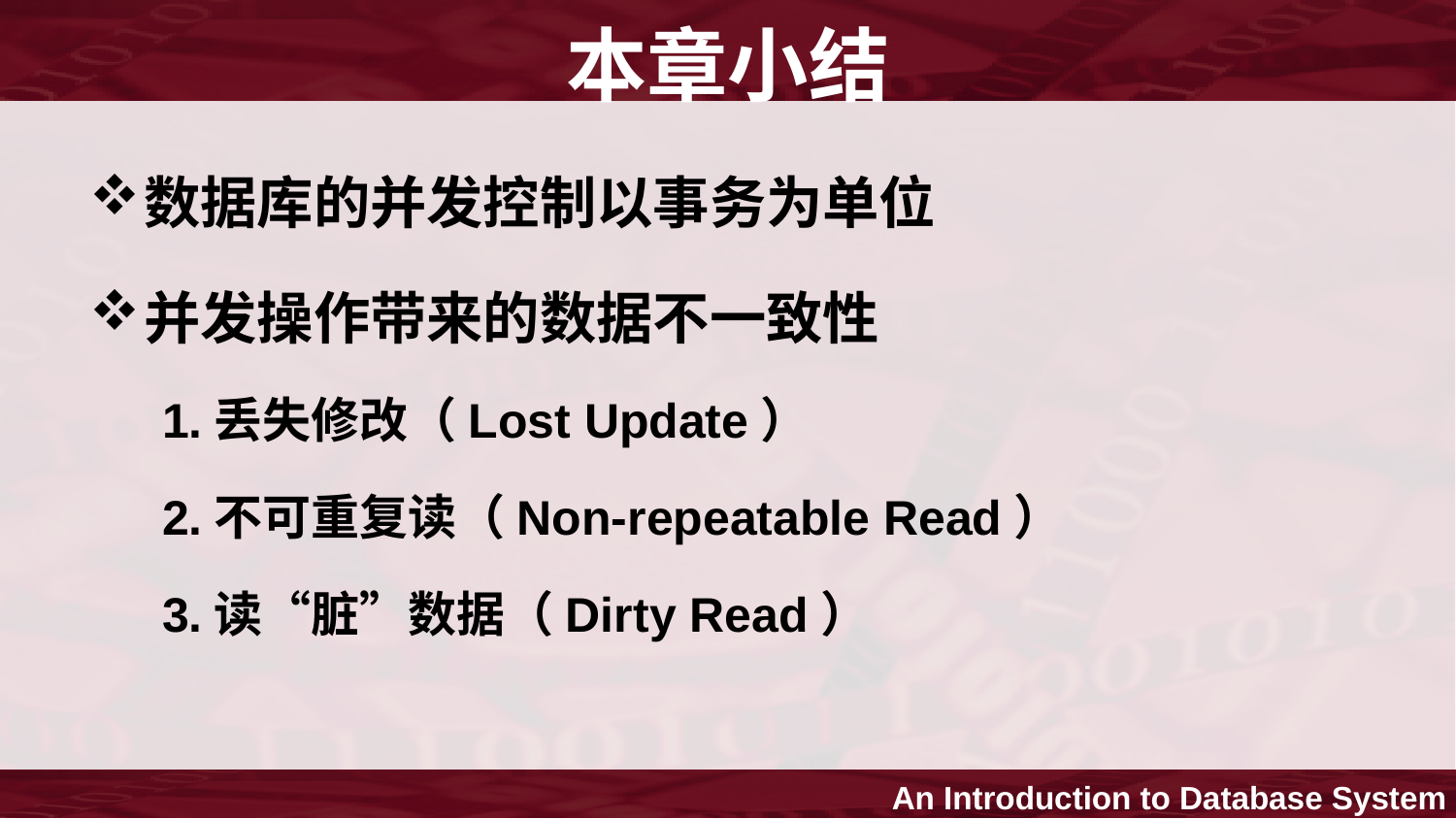

# 本章小结
数据库的并发控制以事务为单位
并发操作带来的数据不一致性
1.丢失修改（Lost Update）
2.不可重复读（Non-repeatable Read）
3.读“脏”数据（Dirty Read）